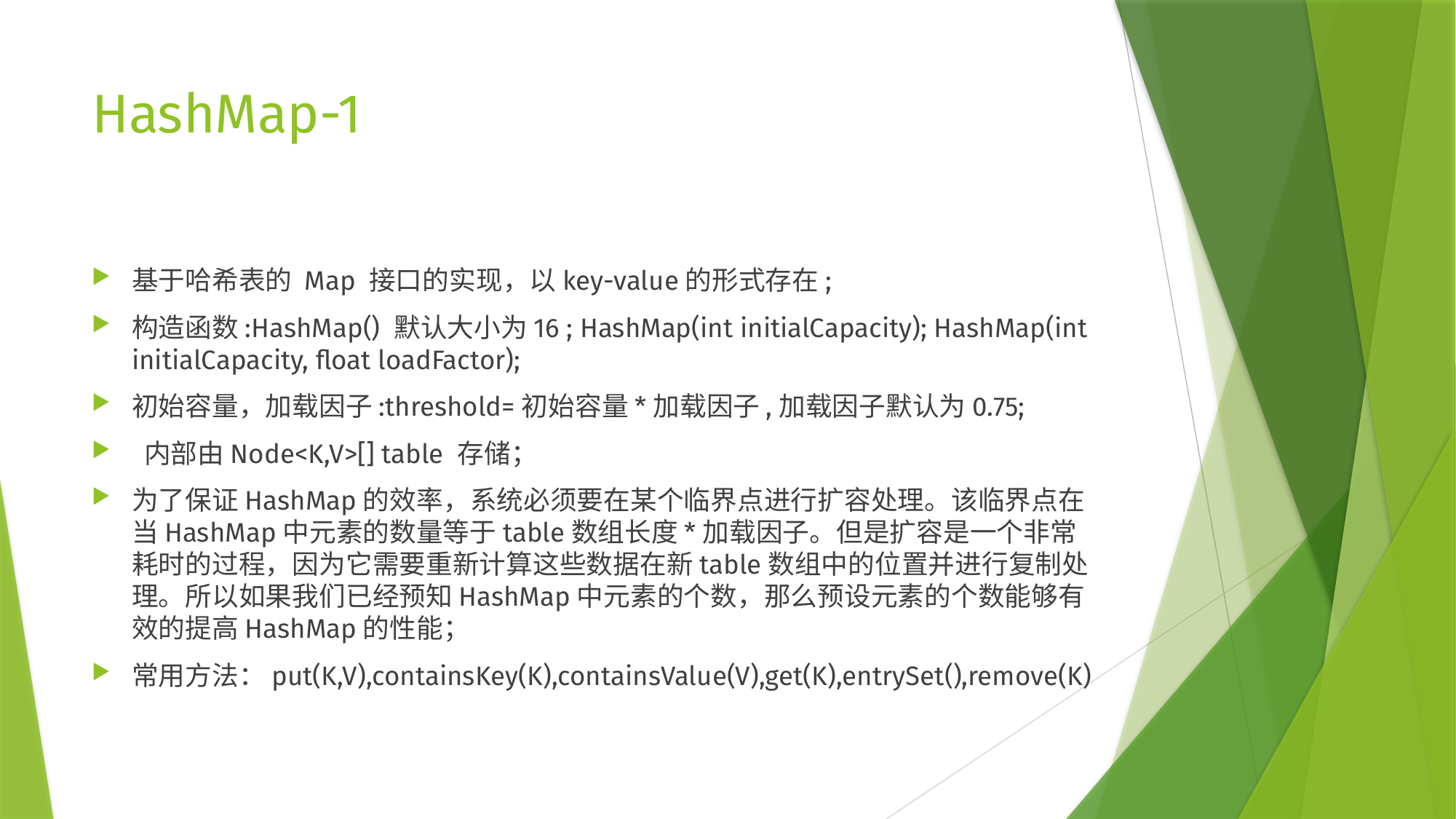

# HashMap-1
基于哈希表的 Map 接口的实现，以key-value的形式存在;
构造函数:HashMap() 默认大小为16 ; HashMap(int initialCapacity); HashMap(int initialCapacity, float loadFactor);
初始容量，加载因子:threshold=初始容量*加载因子,加载因子默认为0.75;
 内部由Node<K,V>[] table 存储；
为了保证HashMap的效率，系统必须要在某个临界点进行扩容处理。该临界点在当HashMap中元素的数量等于table数组长度*加载因子。但是扩容是一个非常耗时的过程，因为它需要重新计算这些数据在新table数组中的位置并进行复制处理。所以如果我们已经预知HashMap中元素的个数，那么预设元素的个数能够有效的提高HashMap的性能；
常用方法：put(K,V),containsKey(K),containsValue(V),get(K),entrySet(),remove(K)